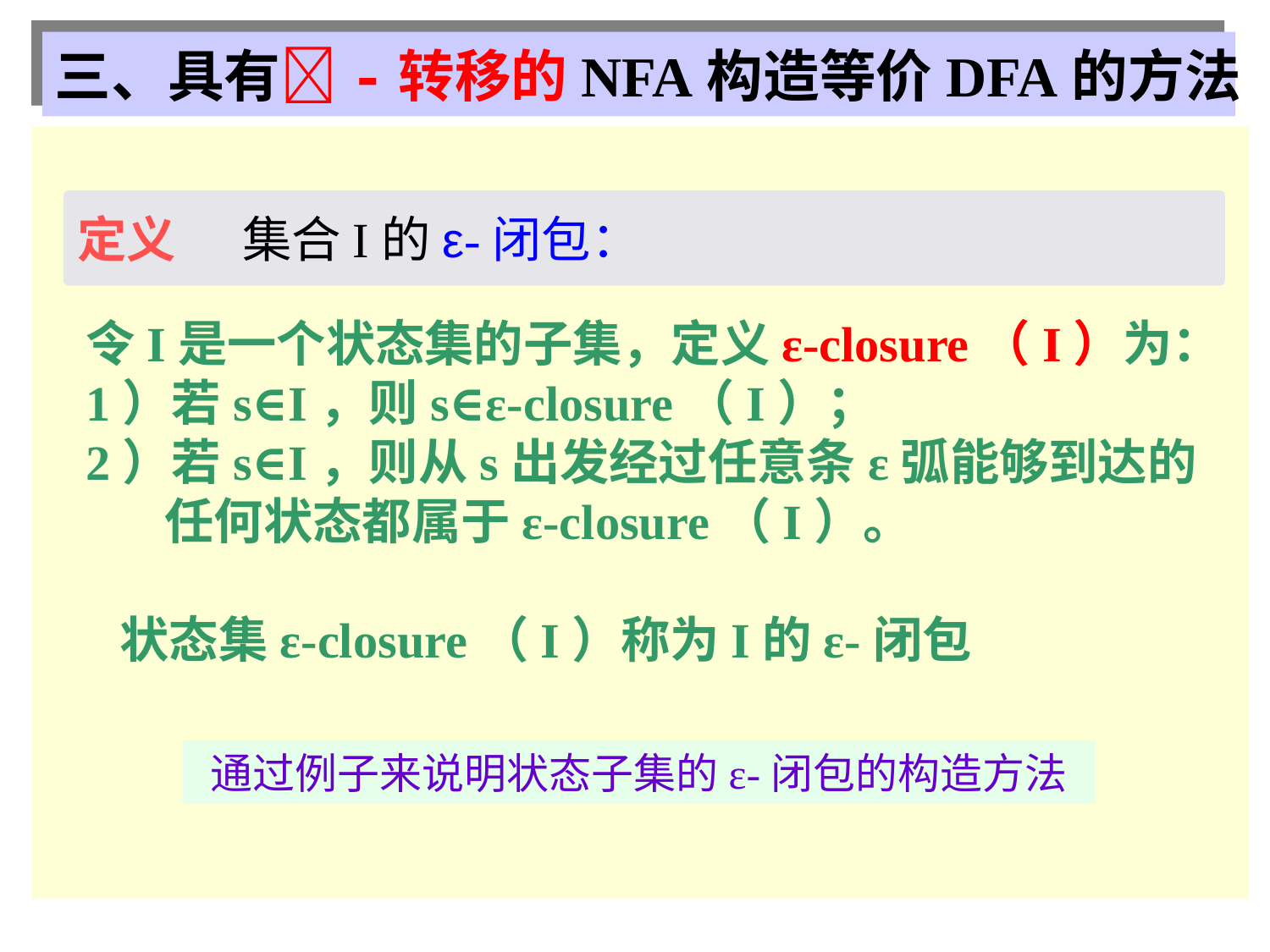

三、具有ε-转移的NFA构造等价DFA的方法

定义      集合I的ε-闭包：
令I是一个状态集的子集，定义ε-closure（I）为：
1）若s∈I，则s∈ε-closure（I）；
2）若s∈I，则从s出发经过任意条ε弧能够到达的
      任何状态都属于ε-closure（I）。

  状态集ε-closure（I）称为I的ε-闭包

通过例子来说明状态子集的ε-闭包的构造方法